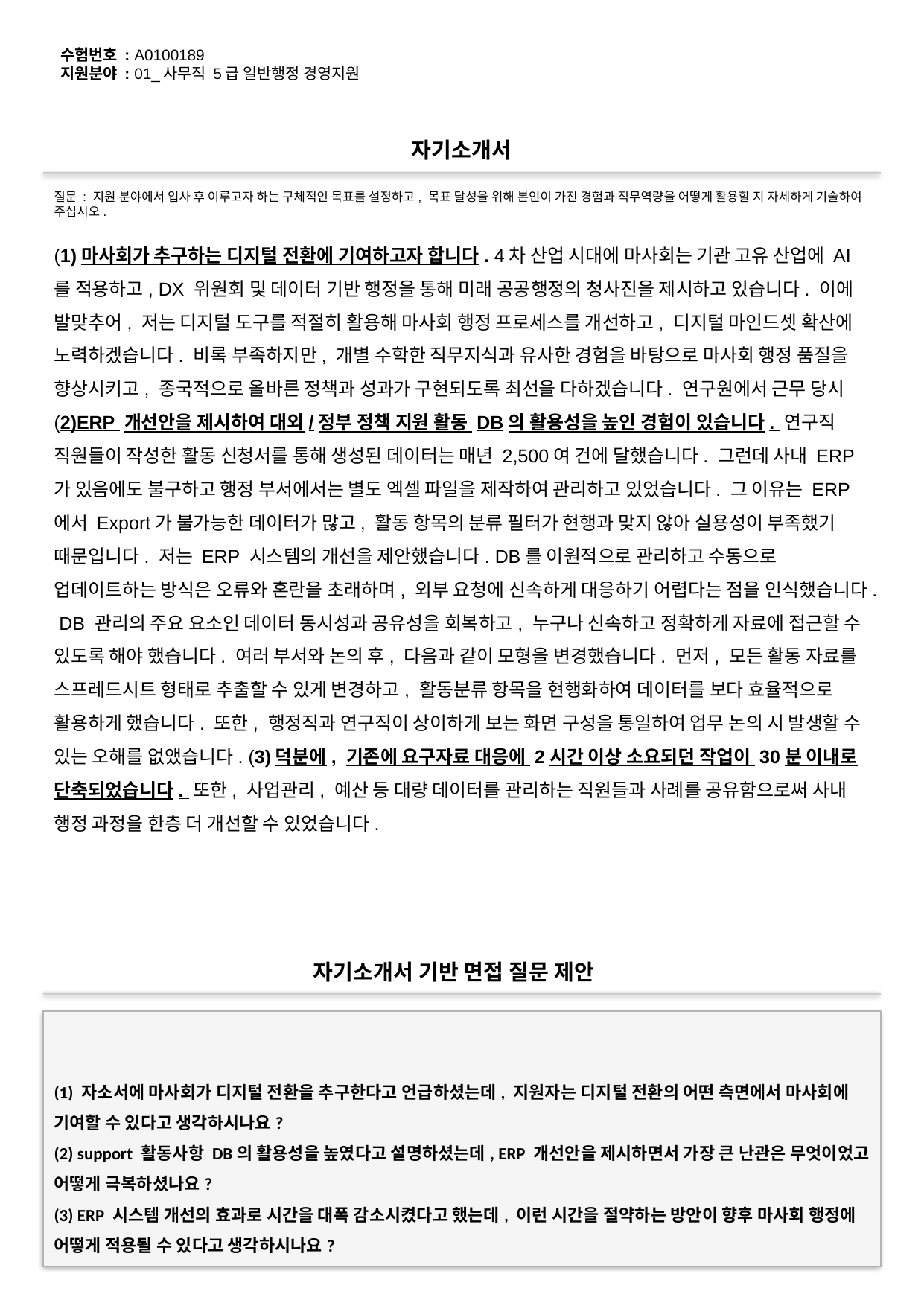

수험번호 : A0100189
지원분야 : 01_사무직 5급 일반행정 경영지원
#

자기소개서

질문 : 지원 분야에서 입사 후 이루고자 하는 구체적인 목표를 설정하고, 목표 달성을 위해 본인이 가진 경험과 직무역량을 어떻게 활용할 지 자세하게 기술하여 주십시오.

(1)마사회가 추구하는 디지털 전환에 기여하고자 합니다. 4차 산업 시대에 마사회는 기관 고유 산업에 AI를 적용하고, DX 위원회 및 데이터 기반 행정을 통해 미래 공공행정의 청사진을 제시하고 있습니다. 이에 발맞추어, 저는 디지털 도구를 적절히 활용해 마사회 행정 프로세스를 개선하고, 디지털 마인드셋 확산에 노력하겠습니다. 비록 부족하지만, 개별 수학한 직무지식과 유사한 경험을 바탕으로 마사회 행정 품질을 향상시키고, 종국적으로 올바른 정책과 성과가 구현되도록 최선을 다하겠습니다. 연구원에서 근무 당시 (2)ERP 개선안을 제시하여 대외/정부 정책 지원 활동 DB의 활용성을 높인 경험이 있습니다. 연구직 직원들이 작성한 활동 신청서를 통해 생성된 데이터는 매년 2,500여 건에 달했습니다. 그런데 사내 ERP가 있음에도 불구하고 행정 부서에서는 별도 엑셀 파일을 제작하여 관리하고 있었습니다. 그 이유는 ERP에서 Export가 불가능한 데이터가 많고, 활동 항목의 분류 필터가 현행과 맞지 않아 실용성이 부족했기 때문입니다. 저는 ERP 시스템의 개선을 제안했습니다. DB를 이원적으로 관리하고 수동으로 업데이트하는 방식은 오류와 혼란을 초래하며, 외부 요청에 신속하게 대응하기 어렵다는 점을 인식했습니다. DB 관리의 주요 요소인 데이터 동시성과 공유성을 회복하고, 누구나 신속하고 정확하게 자료에 접근할 수 있도록 해야 했습니다. 여러 부서와 논의 후, 다음과 같이 모형을 변경했습니다. 먼저, 모든 활동 자료를 스프레드시트 형태로 추출할 수 있게 변경하고, 활동분류 항목을 현행화하여 데이터를 보다 효율적으로 활용하게 했습니다. 또한, 행정직과 연구직이 상이하게 보는 화면 구성을 통일하여 업무 논의 시 발생할 수 있는 오해를 없앴습니다. (3)덕분에, 기존에 요구자료 대응에 2시간 이상 소요되던 작업이 30분 이내로 단축되었습니다. 또한, 사업관리, 예산 등 대량 데이터를 관리하는 직원들과 사례를 공유함으로써 사내 행정 과정을 한층 더 개선할 수 있었습니다.

자기소개서 기반 면접 질문 제안

(1) 자소서에 마사회가 디지털 전환을 추구한다고 언급하셨는데, 지원자는 디지털 전환의 어떤 측면에서 마사회에 기여할 수 있다고 생각하시나요?
(2) support 활동사항 DB의 활용성을 높였다고 설명하셨는데, ERP 개선안을 제시하면서 가장 큰 난관은 무엇이었고 어떻게 극복하셨나요?
(3) ERP 시스템 개선의 효과로 시간을 대폭 감소시켰다고 했는데, 이런 시간을 절약하는 방안이 향후 마사회 행정에 어떻게 적용될 수 있다고 생각하시나요?